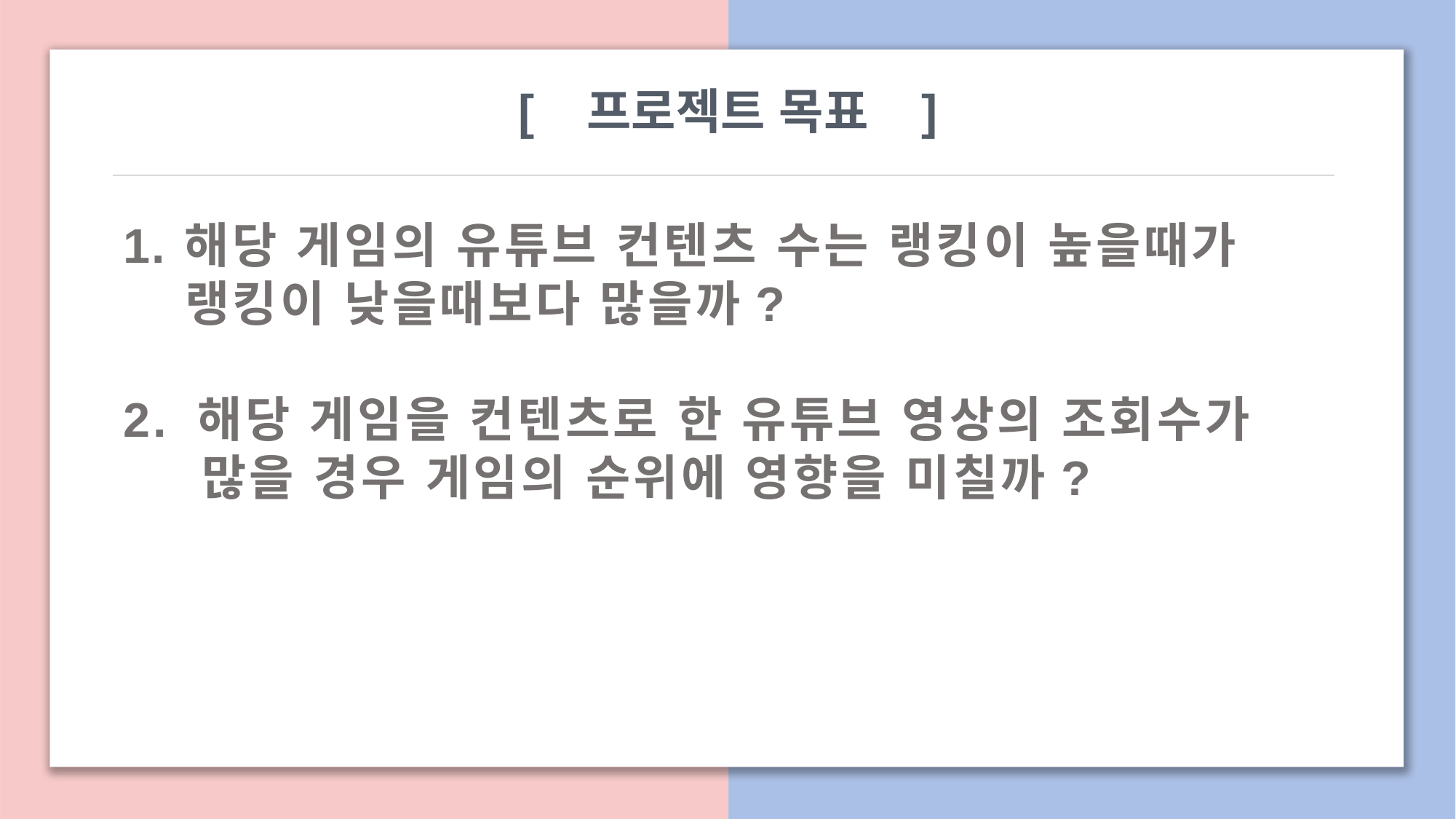

[   프로젝트 목표   ]
해당 게임의 유튜브 컨텐츠 수는 랭킹이 높을때가
   랭킹이 낮을때보다 많을까?

2. 해당 게임을 컨텐츠로 한 유튜브 영상의 조회수가
    많을 경우 게임의 순위에 영향을 미칠까?